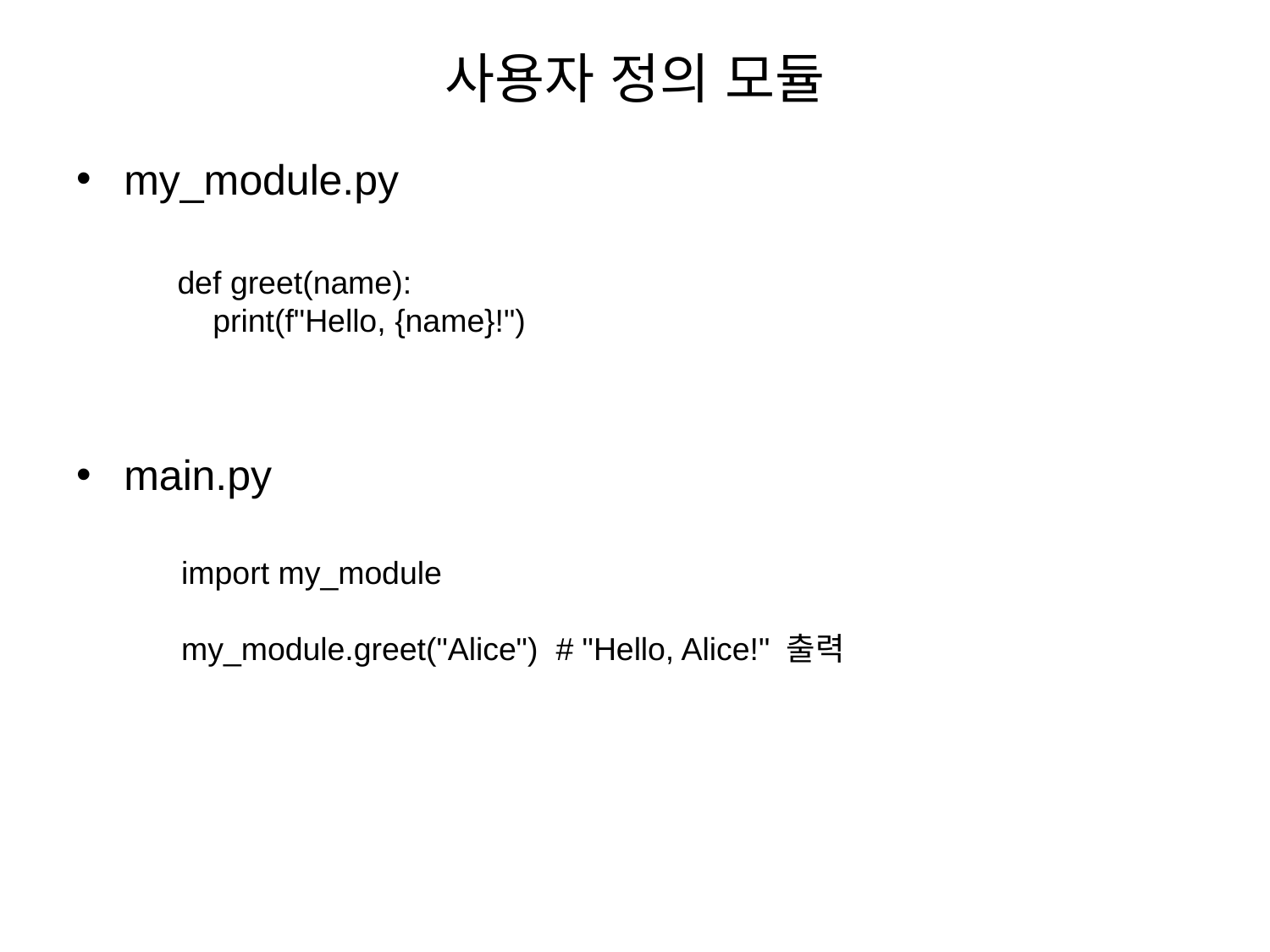

# 사용자 정의 모듈
my_module.py

main.py
def greet(name):
    print(f"Hello, {name}!")
import my_module

my_module.greet("Alice")  # "Hello, Alice!" 출력